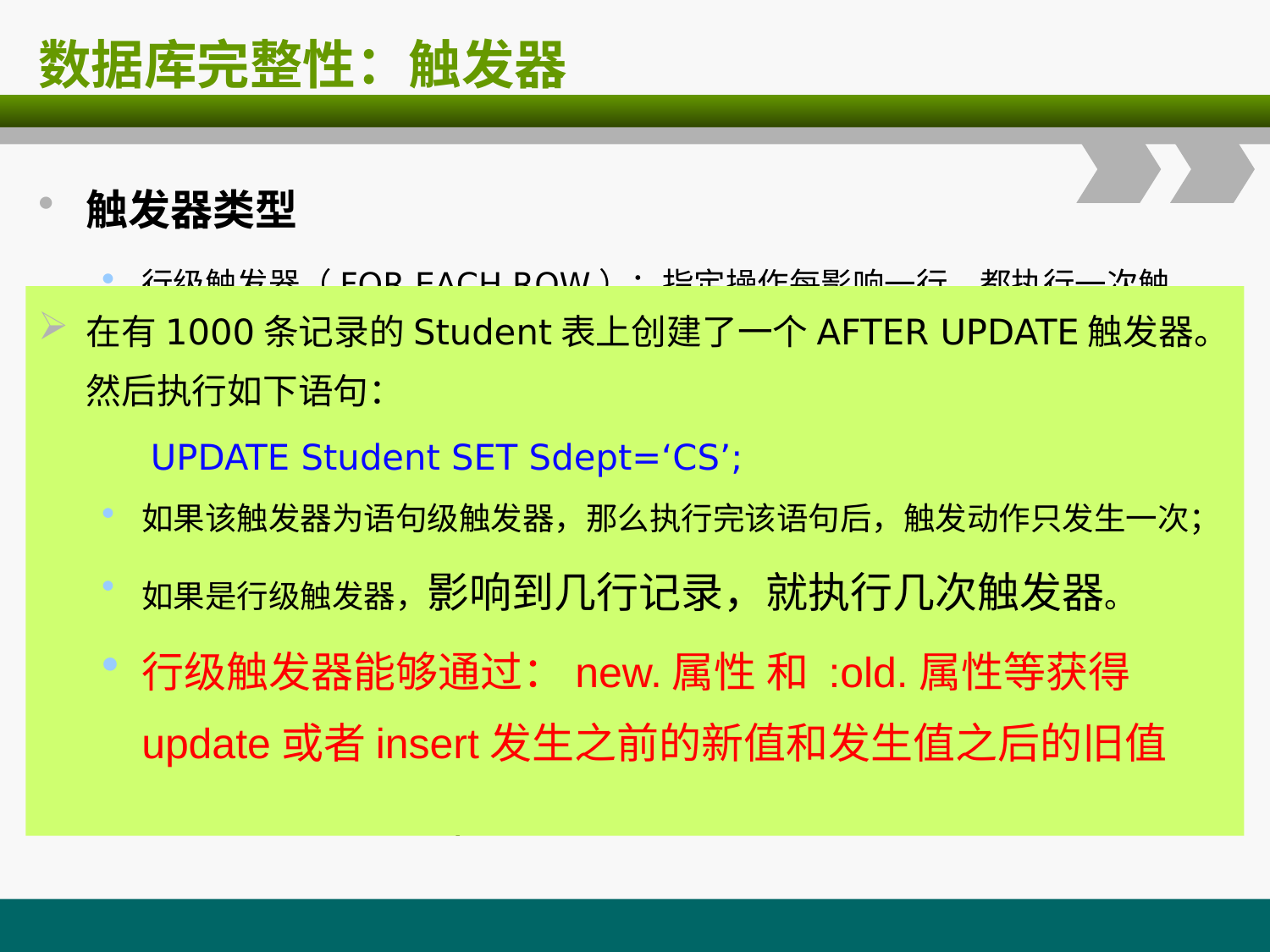

# 数据库完整性：触发器
触发器类型
行级触发器（FOR EACH ROW）：指定操作每影响一行，都执行一次触发动作体
语句级触发器（FOR EACH STATEMENT）：指定操作每执行一次，则执行一次触发动作体
触发条件
触发条件为真时执行触发动作体
可以省略WHEN触发条件，即默认触发条件为真
触发动作体
一个类似函数的PL/SQL过程块（或存储过程）
在有1000条记录的Student表上创建了一个AFTER UPDATE触发器。然后执行如下语句：
          UPDATE Student SET Sdept=‘CS’;
如果该触发器为语句级触发器，那么执行完该语句后，触发动作只发生一次；
如果是行级触发器，影响到几行记录，就执行几次触发器。
行级触发器能够通过：new.属性 和 :old.属性等获得update或者insert发生之前的新值和发生值之后的旧值